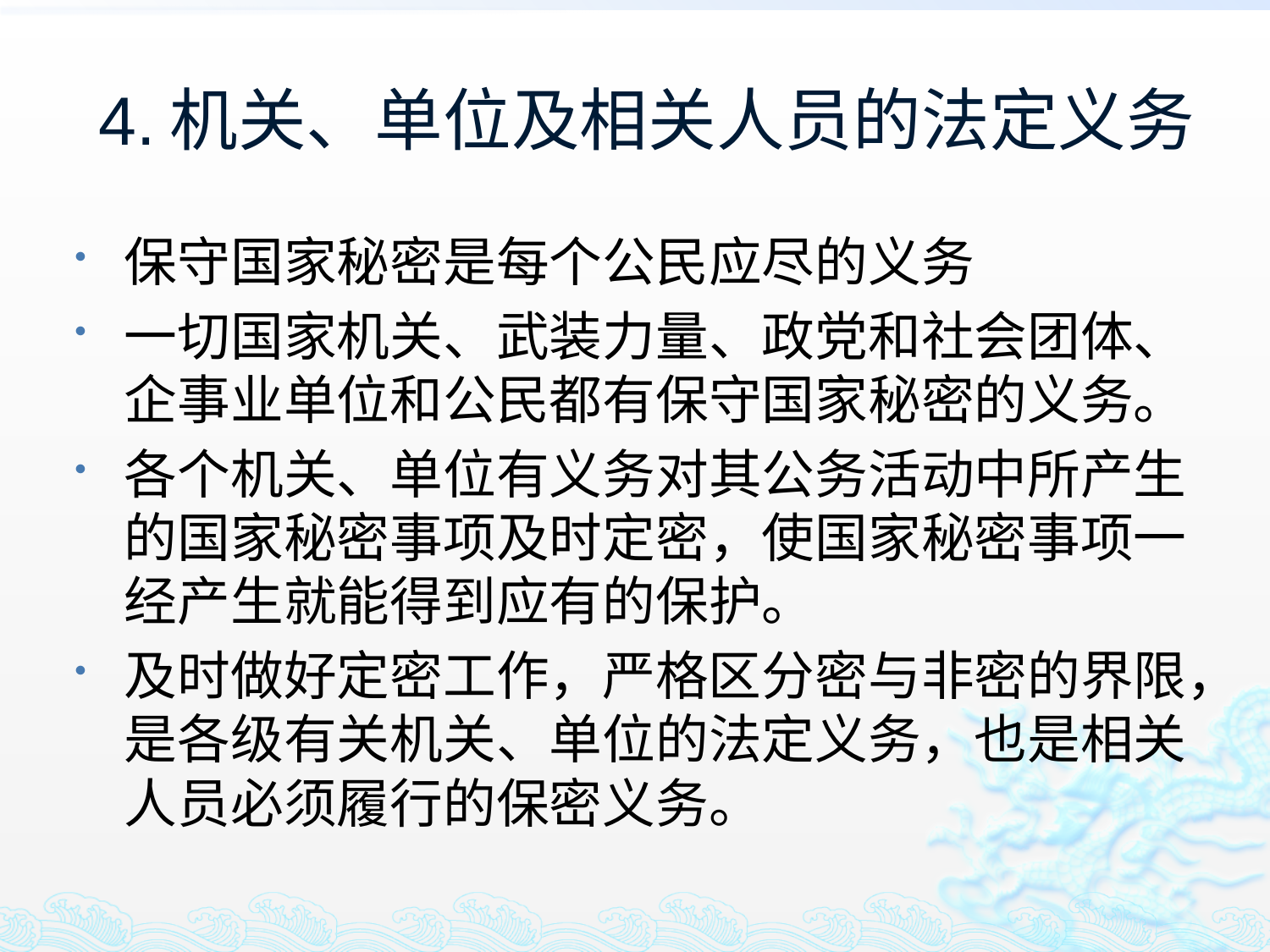

# 4.机关、单位及相关人员的法定义务
保守国家秘密是每个公民应尽的义务
一切国家机关、武装力量、政党和社会团体、企事业单位和公民都有保守国家秘密的义务。
各个机关、单位有义务对其公务活动中所产生的国家秘密事项及时定密，使国家秘密事项一经产生就能得到应有的保护。
及时做好定密工作，严格区分密与非密的界限，是各级有关机关、单位的法定义务，也是相关人员必须履行的保密义务。